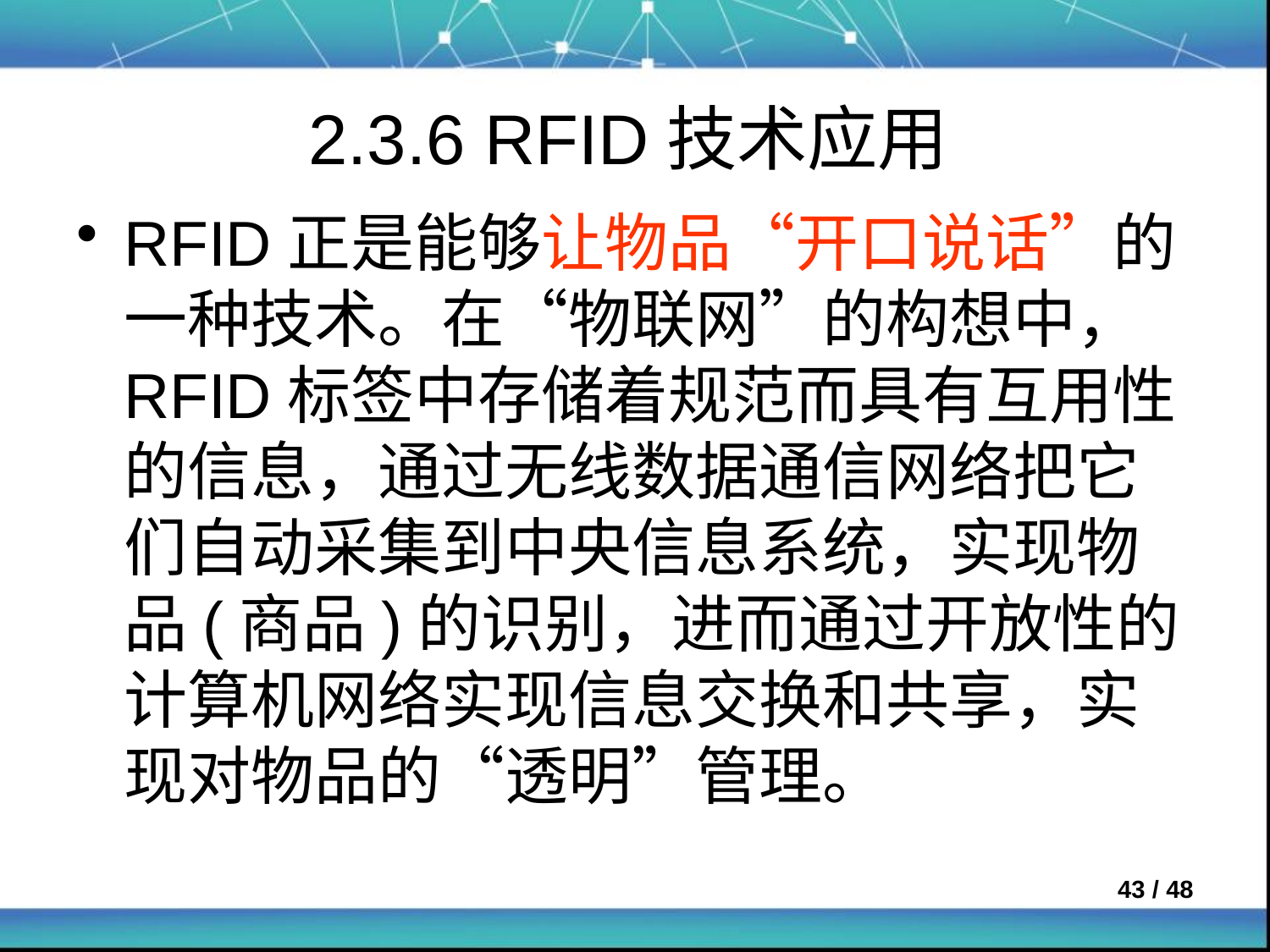

# 2.3.6 RFID技术应用
RFID正是能够让物品“开口说话”的一种技术。在“物联网”的构想中，RFID标签中存储着规范而具有互用性的信息，通过无线数据通信网络把它们自动采集到中央信息系统，实现物品(商品)的识别，进而通过开放性的计算机网络实现信息交换和共享，实现对物品的“透明”管理。
43 / 48